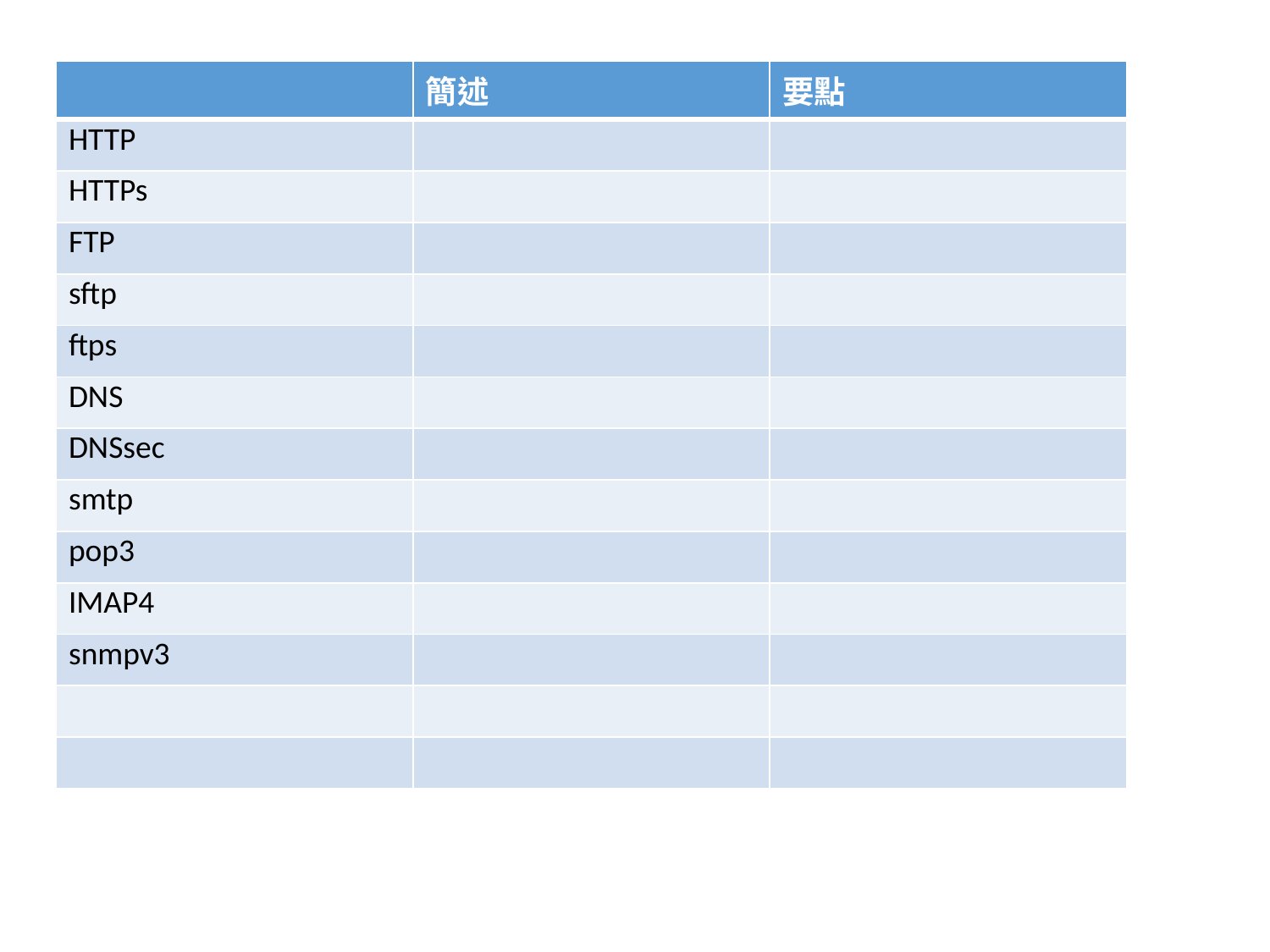

|  | 簡述 | 要點 |
| --- | --- | --- |
| HTTP |  |  |
| HTTPs |  |  |
| FTP |  |  |
| sftp |  |  |
| ftps |  |  |
| DNS |  |  |
| DNSsec |  |  |
| smtp |  |  |
| pop3 |  |  |
| IMAP4 |  |  |
| snmpv3 |  |  |
|  |  |  |
|  |  |  |